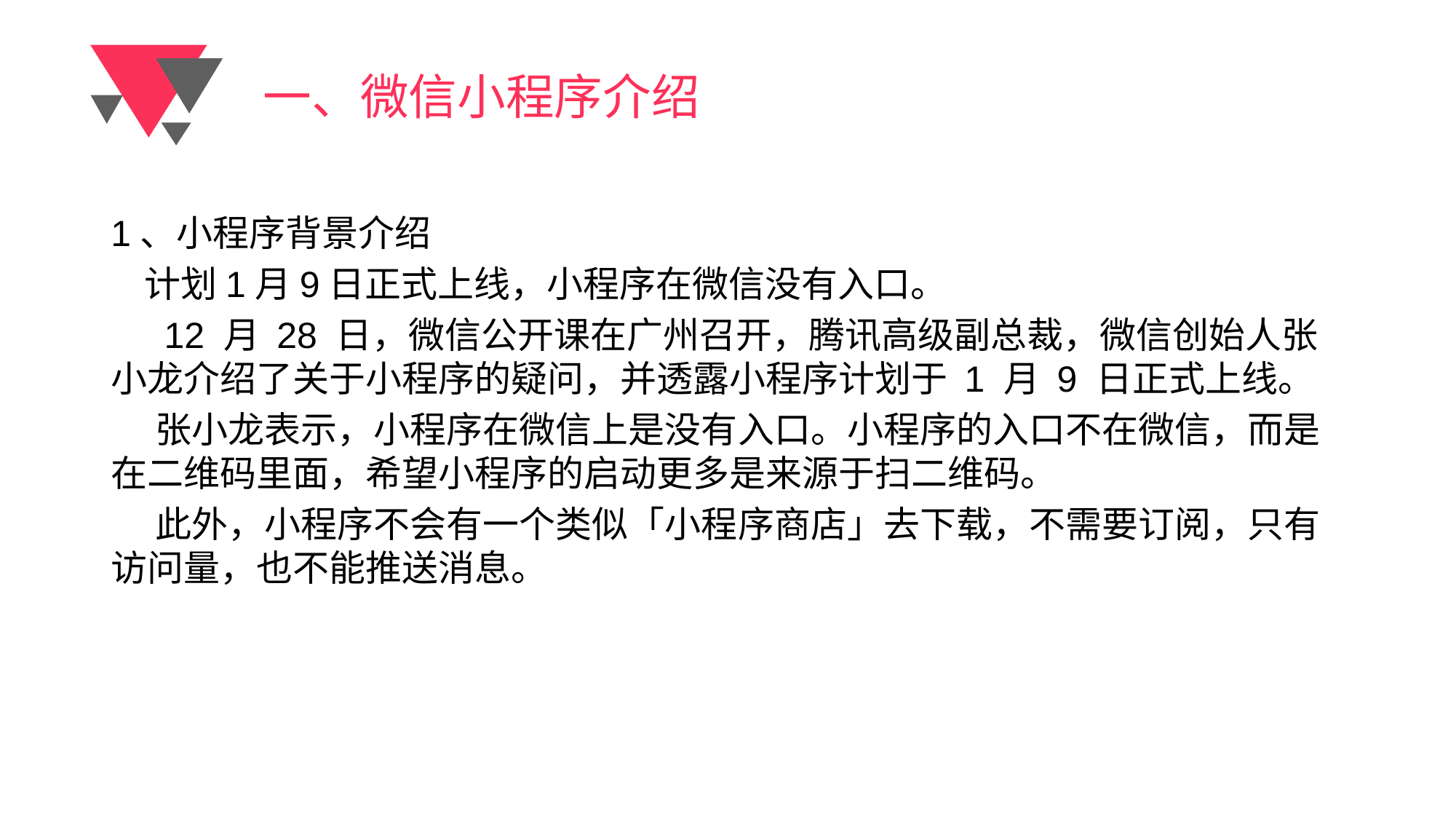

# 一、微信小程序介绍
1、小程序背景介绍
   计划1月9日正式上线，小程序在微信没有入口。
　 12 月 28 日，微信公开课在广州召开，腾讯高级副总裁，微信创始人张小龙介绍了关于小程序的疑问，并透露小程序计划于 1 月 9 日正式上线。
　 张小龙表示，小程序在微信上是没有入口。小程序的入口不在微信，而是在二维码里面，希望小程序的启动更多是来源于扫二维码。
　 此外，小程序不会有一个类似「小程序商店」去下载，不需要订阅，只有访问量，也不能推送消息。